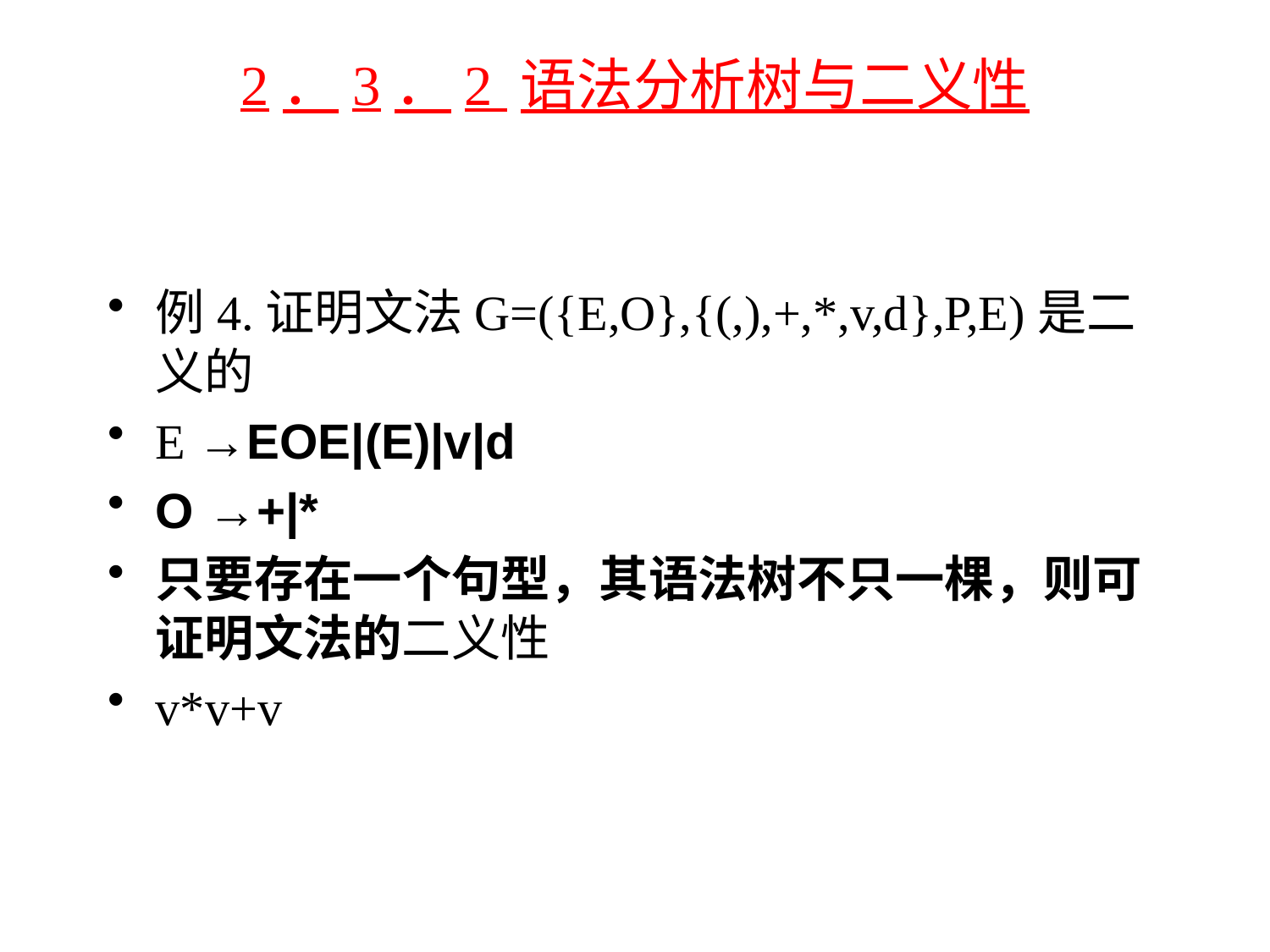

# 2．3．2 语法分析树与二义性
例4.证明文法G=({E,O},{(,),+,*,v,d},P,E)是二义的
E →EOE|(E)|v|d
O →+|*
只要存在一个句型，其语法树不只一棵，则可证明文法的二义性
v*v+v